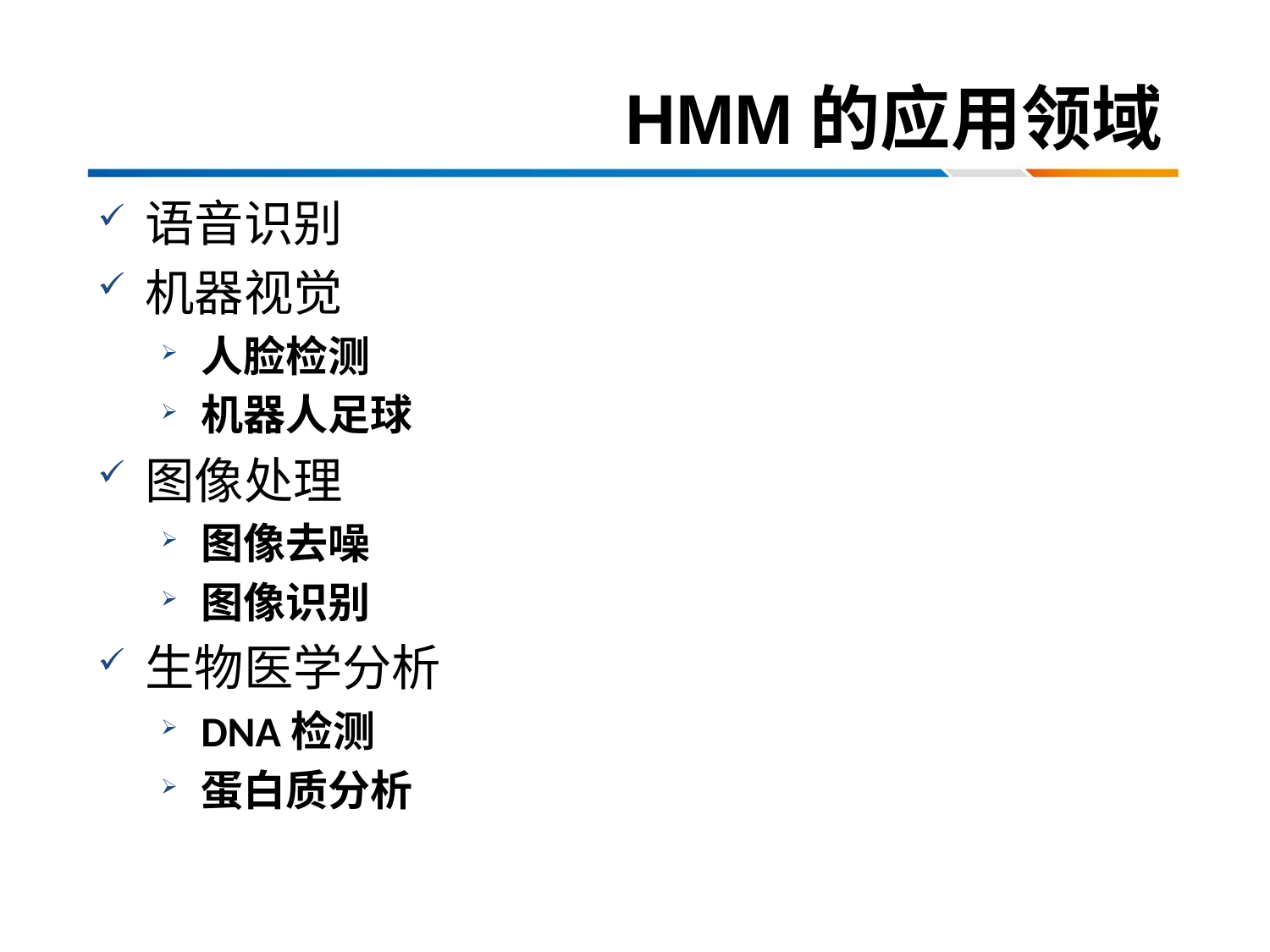

# HMM的应用领域
语音识别
机器视觉
人脸检测
机器人足球
图像处理
图像去噪
图像识别
生物医学分析
DNA检测
蛋白质分析